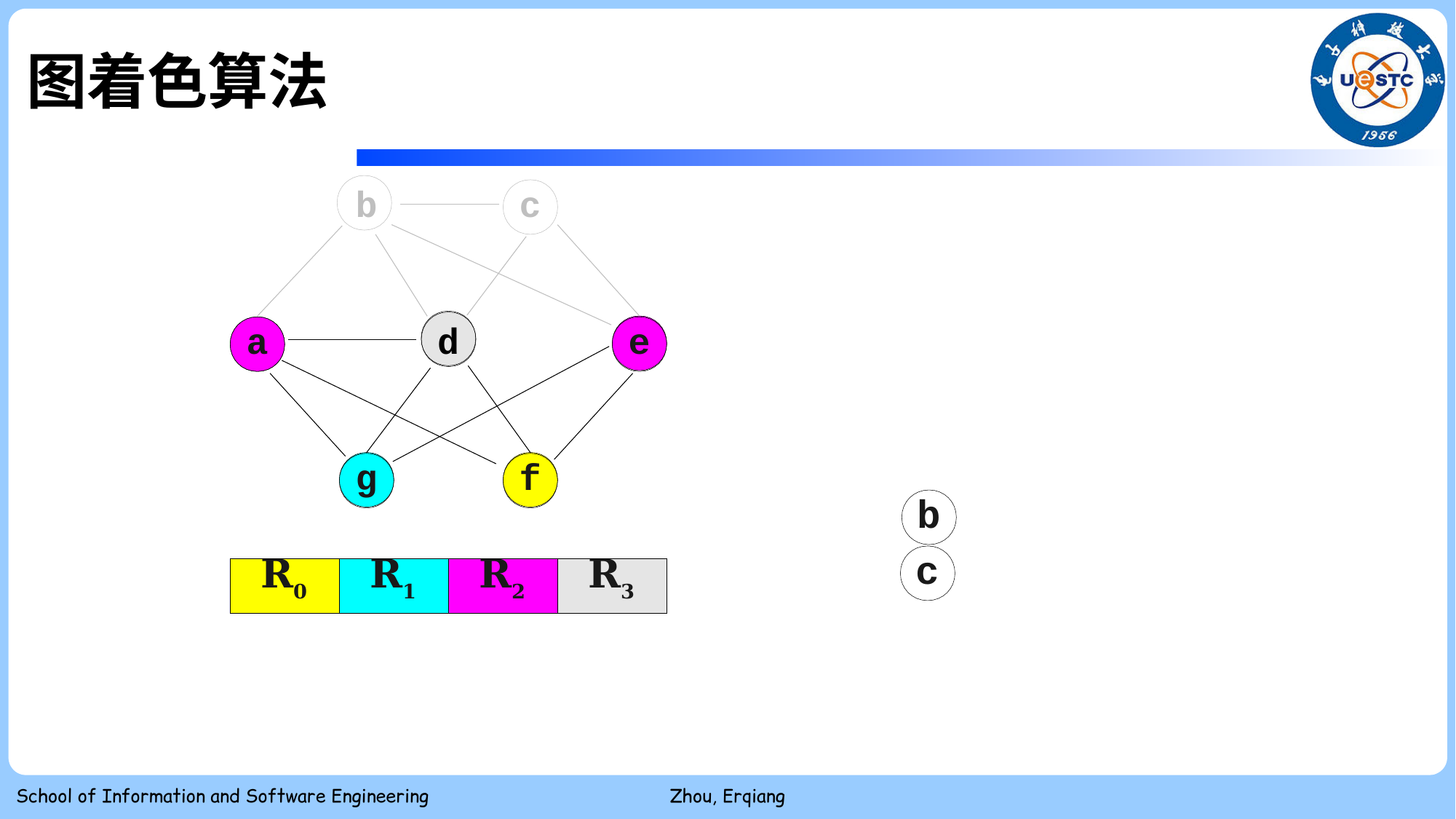

# 图着色算法

b
c

a
d
e

g
f

b

c

| R0 | R1 | R2 | R3 |
| --- | --- | --- | --- |
School of Information and Software Engineering
Zhou, Erqiang
52